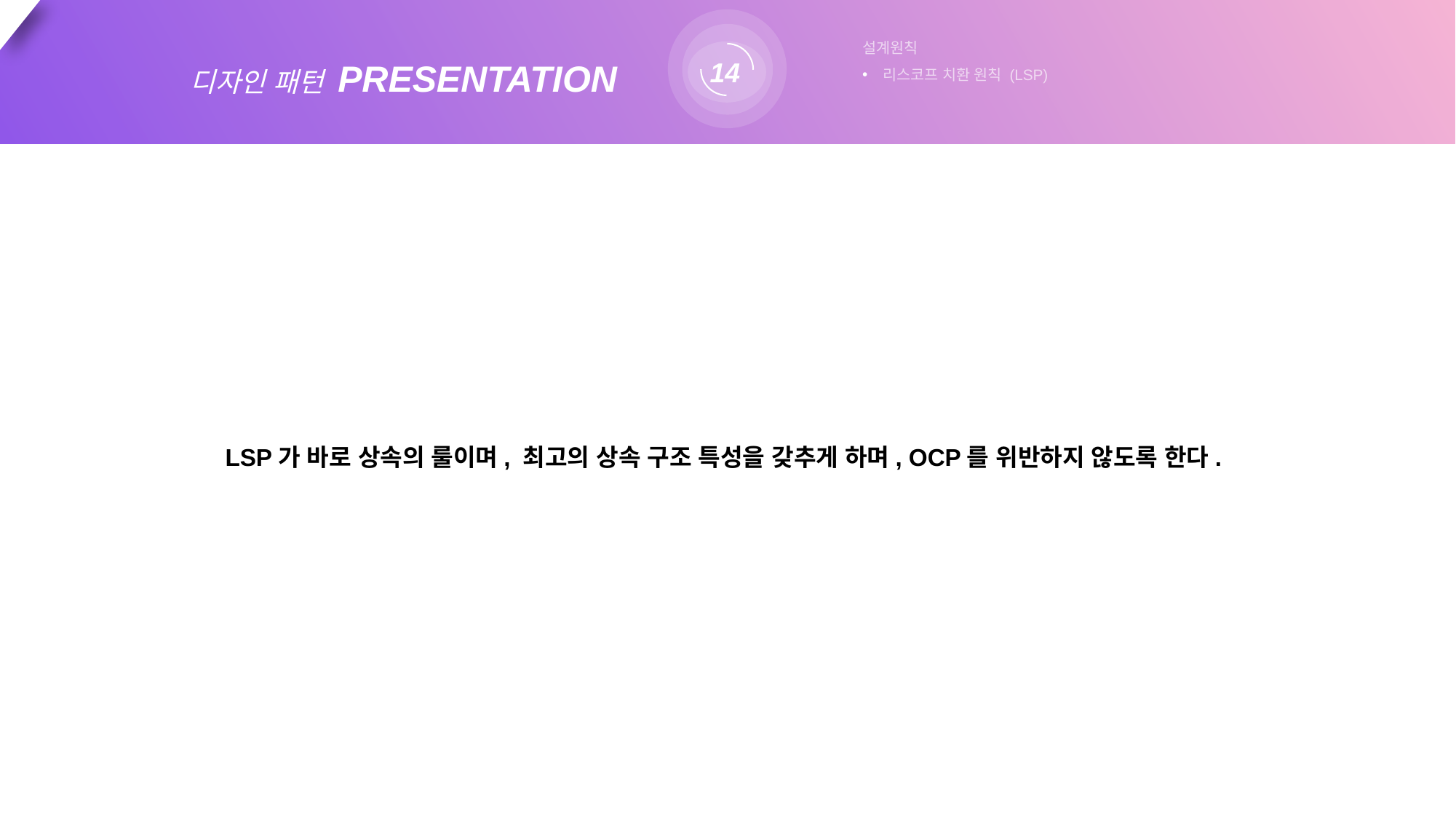

14

설계원칙
리스코프 치환 원칙 (LSP)
디자인 패턴 PRESENTATION
LSP가 바로 상속의 룰이며, 최고의 상속 구조 특성을 갖추게 하며, OCP를 위반하지 않도록 한다.